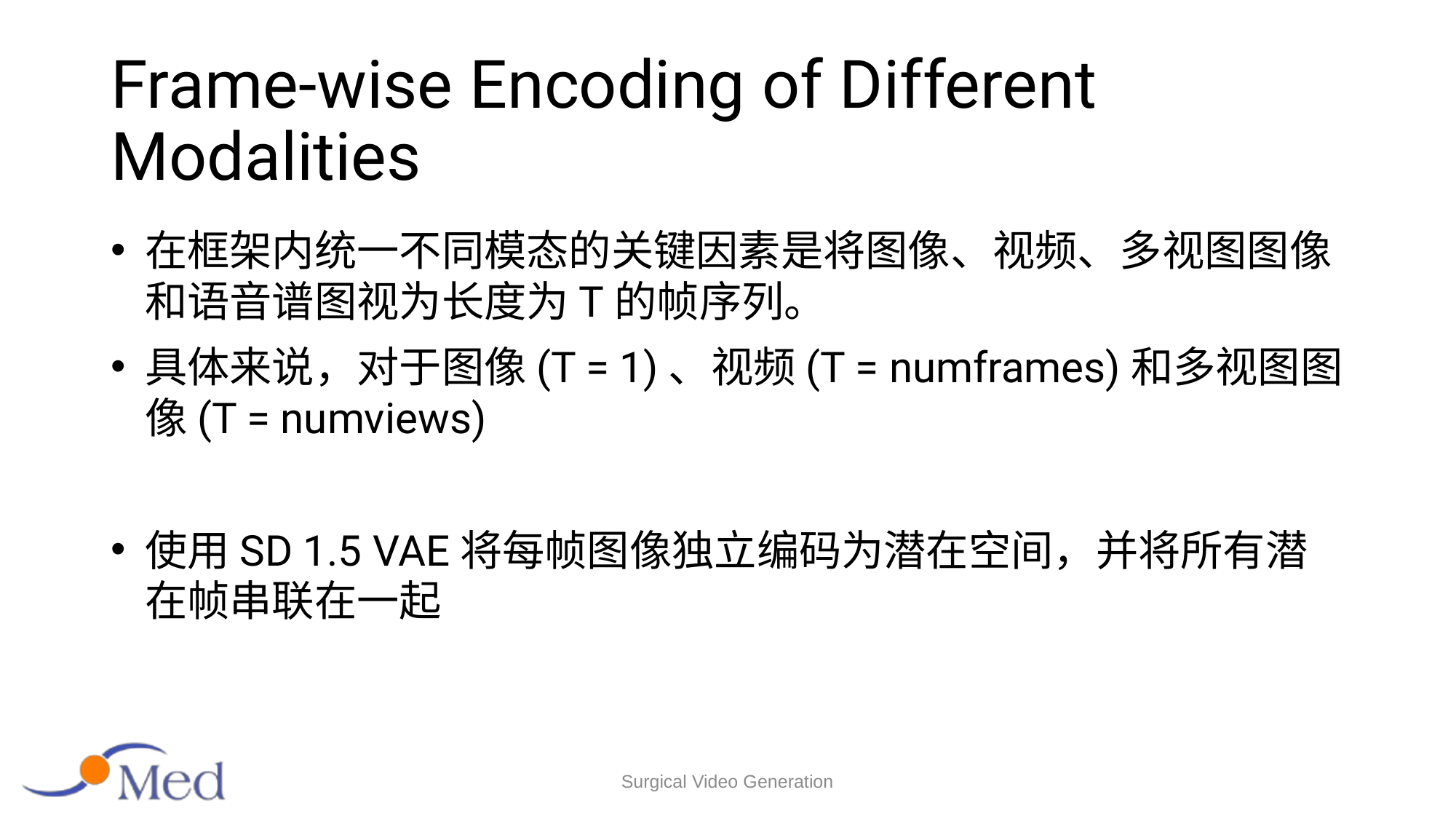

# Frame-wise Encoding of Different Modalities
在框架内统一不同模态的关键因素是将图像、视频、多视图图像和语音谱图视为长度为T的帧序列。
具体来说，对于图像(T = 1)、视频(T = numframes)和多视图图像(T = numviews)

使用SD 1.5 VAE将每帧图像独立编码为潜在空间，并将所有潜在帧串联在一起

Surgical Video Generation
6